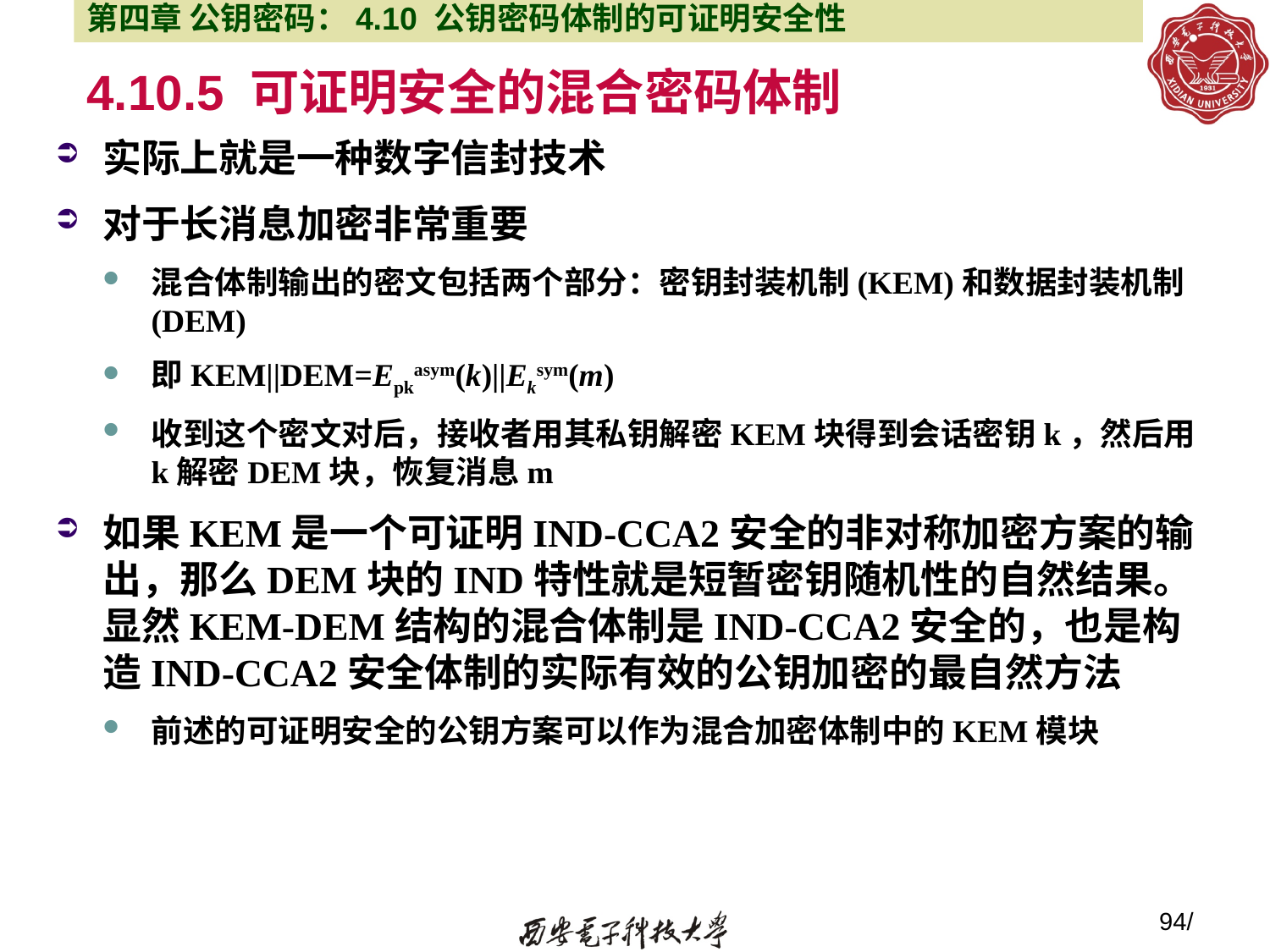

第四章 公钥密码：4.10 公钥密码体制的可证明安全性
# 4.10.5 可证明安全的混合密码体制
实际上就是一种数字信封技术
对于长消息加密非常重要
混合体制输出的密文包括两个部分：密钥封装机制(KEM)和数据封装机制(DEM)
即KEM||DEM=Epkasym(k)||Eksym(m)
收到这个密文对后，接收者用其私钥解密KEM块得到会话密钥k，然后用k解密DEM块，恢复消息m
如果KEM是一个可证明IND-CCA2安全的非对称加密方案的输出，那么DEM块的IND特性就是短暂密钥随机性的自然结果。显然KEM-DEM结构的混合体制是IND-CCA2安全的，也是构造IND-CCA2安全体制的实际有效的公钥加密的最自然方法
前述的可证明安全的公钥方案可以作为混合加密体制中的KEM模块
94/